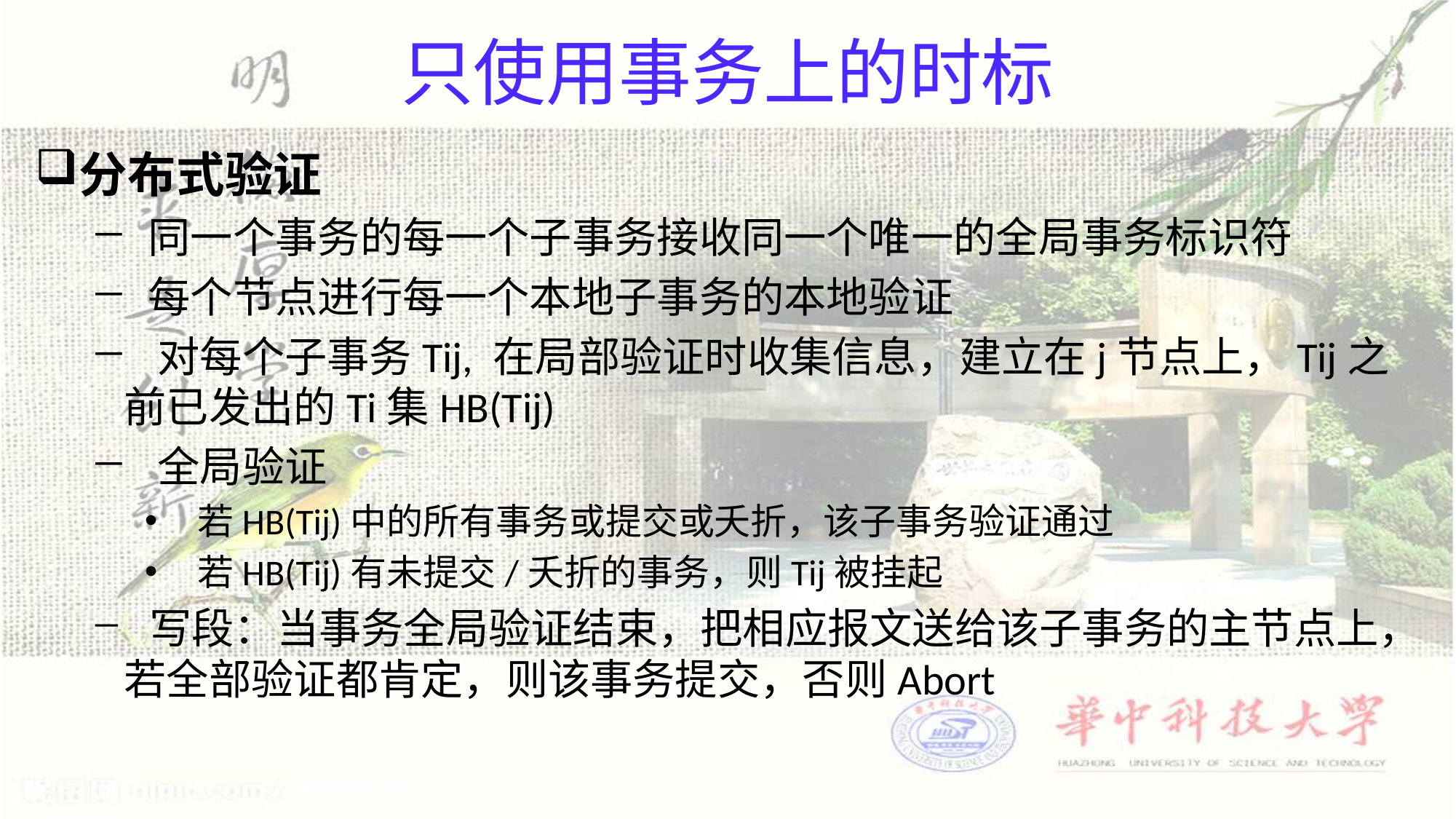

# 只使用事务上的时标
分布式验证
 同一个事务的每一个子事务接收同一个唯一的全局事务标识符
 每个节点进行每一个本地子事务的本地验证
  对每个子事务Tij, 在局部验证时收集信息，建立在j节点上，Tij之前已发出的Ti集HB(Tij)
  全局验证
  若HB(Tij)中的所有事务或提交或夭折，该子事务验证通过
  若HB(Tij)有未提交/夭折的事务，则Tij被挂起
  写段：当事务全局验证结束，把相应报文送给该子事务的主节点上，若全部验证都肯定，则该事务提交，否则Abort